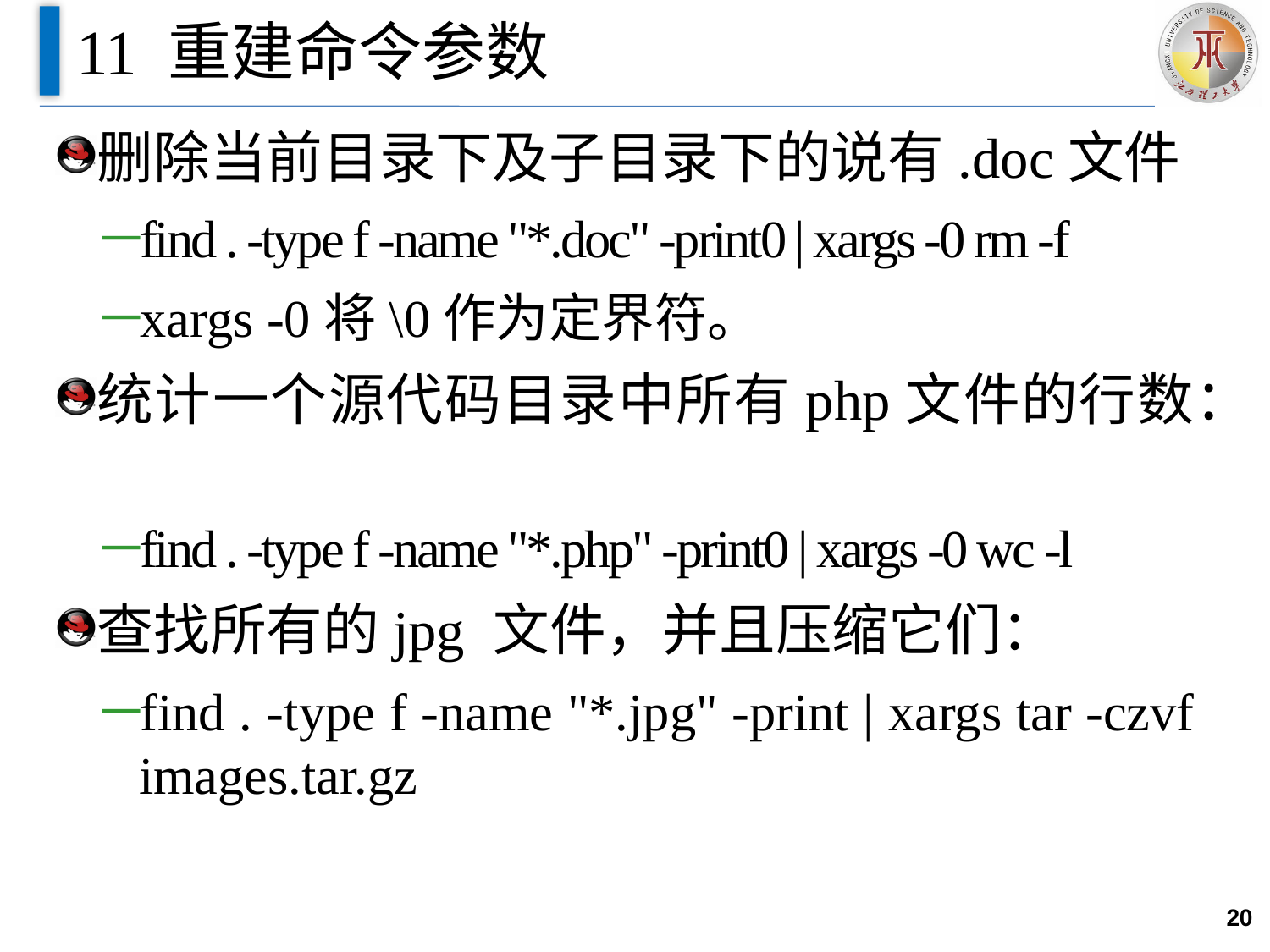

# 11 重建命令参数
删除当前目录下及子目录下的说有.doc文件
find . -type f -name "*.doc" -print0 | xargs -0 rm -f
xargs -0将\0作为定界符。
统计一个源代码目录中所有php文件的行数：
find . -type f -name "*.php" -print0 | xargs -0 wc -l
查找所有的jpg 文件，并且压缩它们：
find . -type f -name "*.jpg" -print | xargs tar -czvf images.tar.gz
20